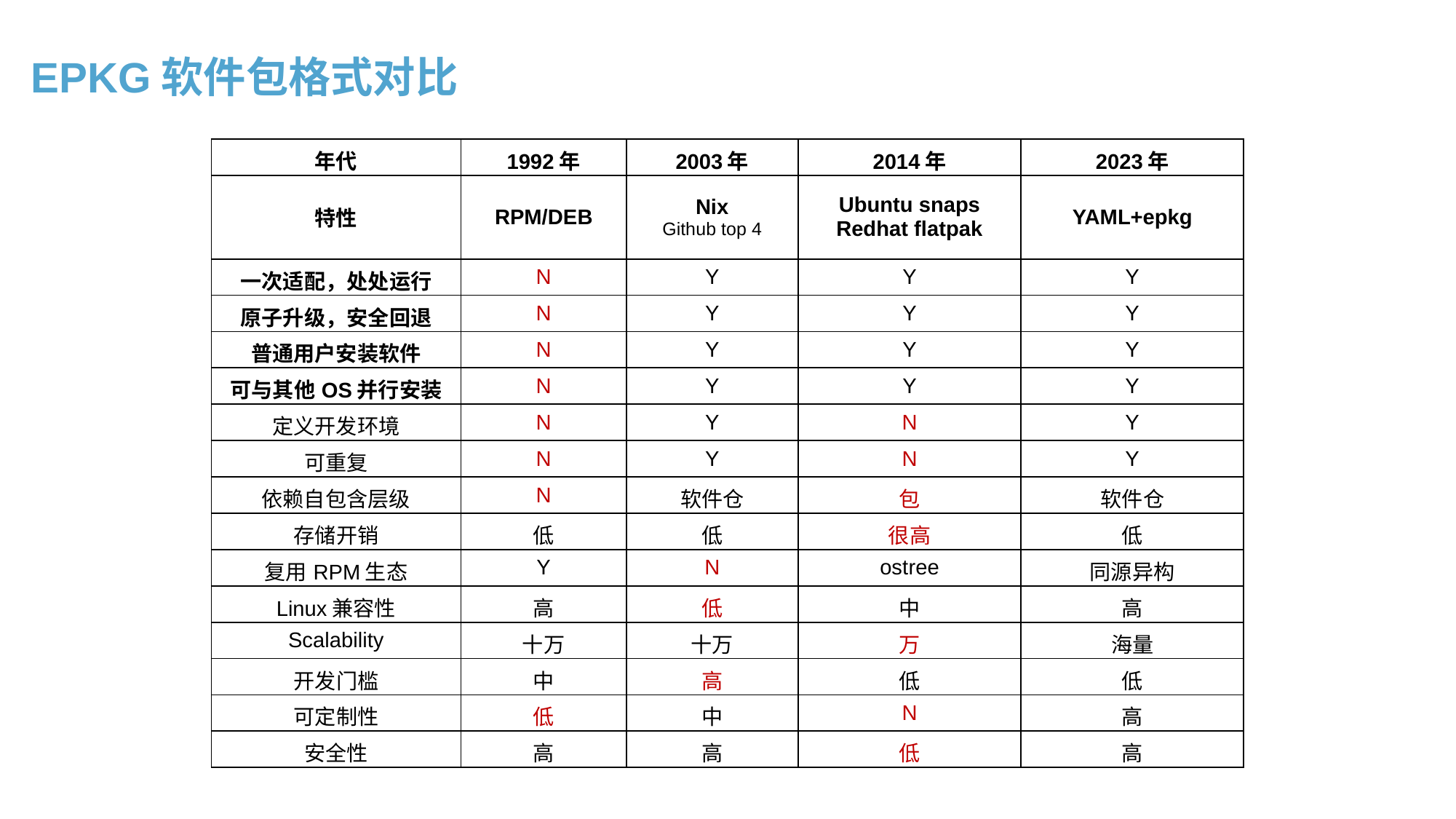

# EPKG软件包格式对比
| 年代 | 1992年 | 2003年 | 2014年 | 2023年 |
| --- | --- | --- | --- | --- |
| 特性 | RPM/DEB | Nix Github top 4 | Ubuntu snaps Redhat flatpak | YAML+epkg |
| 一次适配，处处运行 | N | Y | Y | Y |
| 原子升级，安全回退 | N | Y | Y | Y |
| 普通用户安装软件 | N | Y | Y | Y |
| 可与其他OS并行安装 | N | Y | Y | Y |
| 定义开发环境 | N | Y | N | Y |
| 可重复 | N | Y | N | Y |
| 依赖自包含层级 | N | 软件仓 | 包 | 软件仓 |
| 存储开销 | 低 | 低 | 很高 | 低 |
| 复用RPM生态 | Y | N | ostree | 同源异构 |
| Linux兼容性 | 高 | 低 | 中 | 高 |
| Scalability | 十万 | 十万 | 万 | 海量 |
| 开发门槛 | 中 | 高 | 低 | 低 |
| 可定制性 | 低 | 中 | N | 高 |
| 安全性 | 高 | 高 | 低 | 高 |